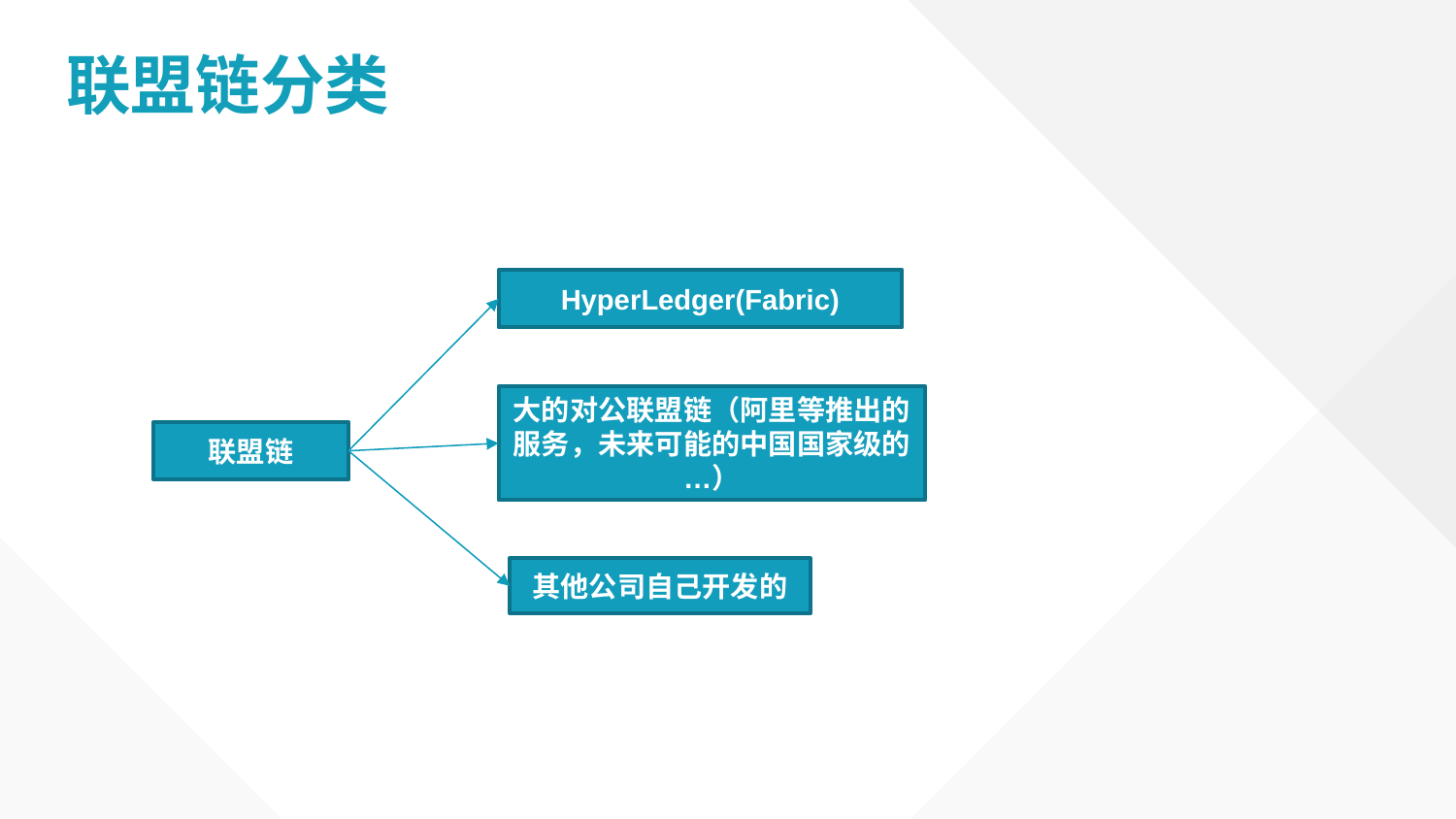

# 联盟链分类
HyperLedger(Fabric)
大的对公联盟链（阿里等推出的服务，未来可能的中国国家级的…）
联盟链
其他公司自己开发的